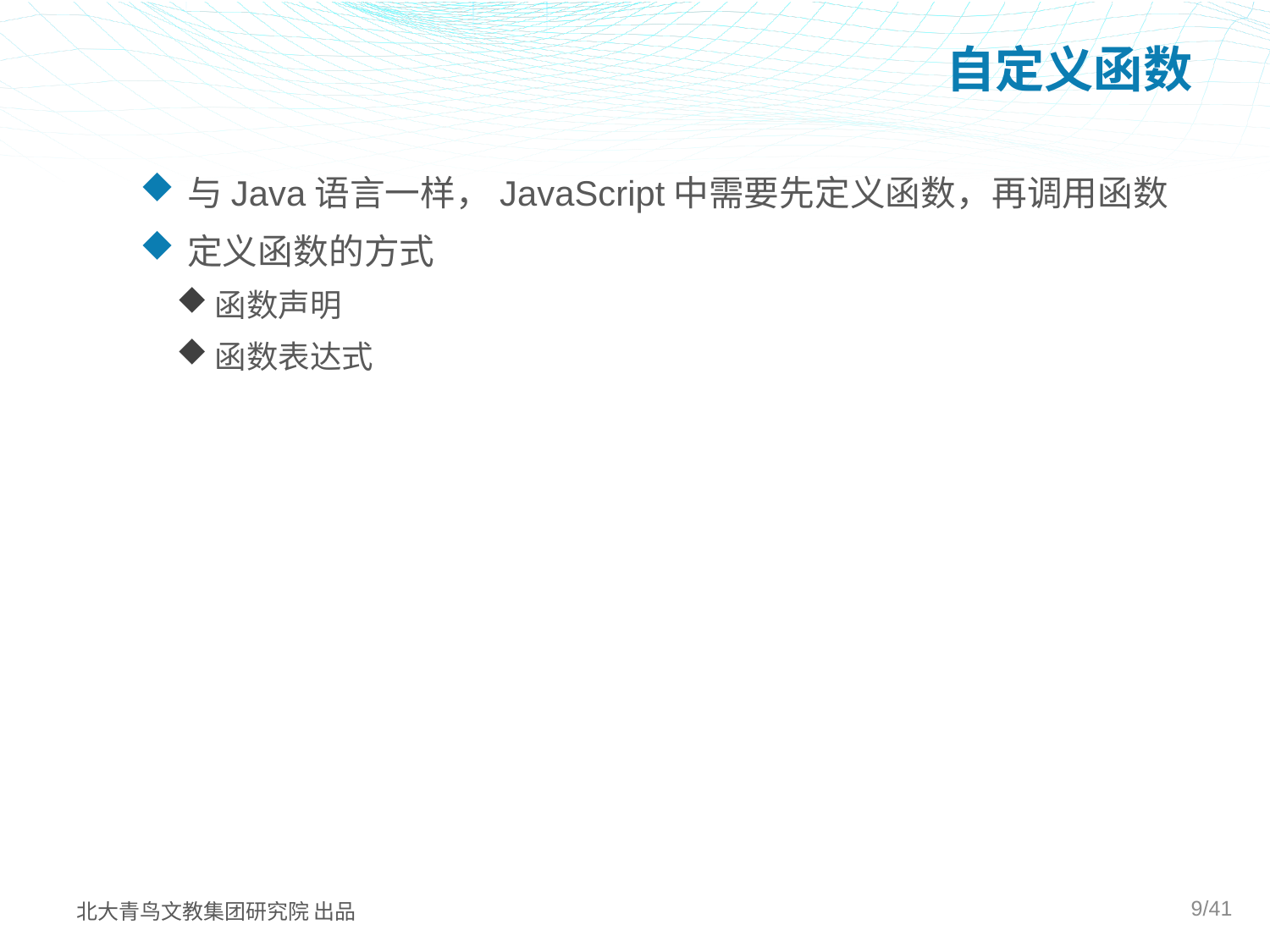

# 自定义函数
与Java语言一样，JavaScript中需要先定义函数，再调用函数
定义函数的方式
函数声明
函数表达式
9/41